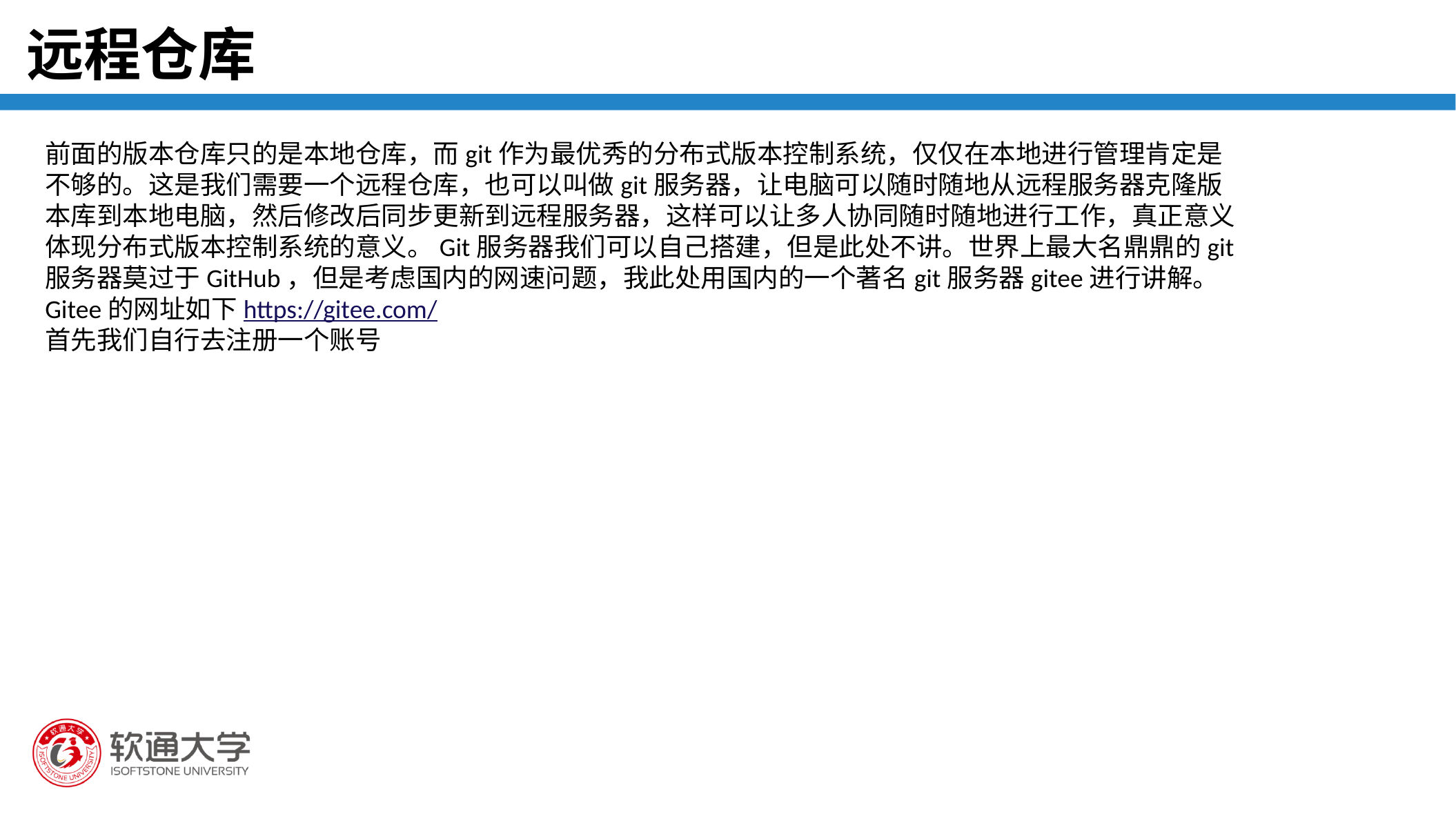

远程仓库
前面的版本仓库只的是本地仓库，而git作为最优秀的分布式版本控制系统，仅仅在本地进行管理肯定是不够的。这是我们需要一个远程仓库，也可以叫做git服务器，让电脑可以随时随地从远程服务器克隆版本库到本地电脑，然后修改后同步更新到远程服务器，这样可以让多人协同随时随地进行工作，真正意义体现分布式版本控制系统的意义。Git服务器我们可以自己搭建，但是此处不讲。世界上最大名鼎鼎的git服务器莫过于GitHub，但是考虑国内的网速问题，我此处用国内的一个著名git服务器gitee进行讲解。
Gitee的网址如下https://gitee.com/
首先我们自行去注册一个账号